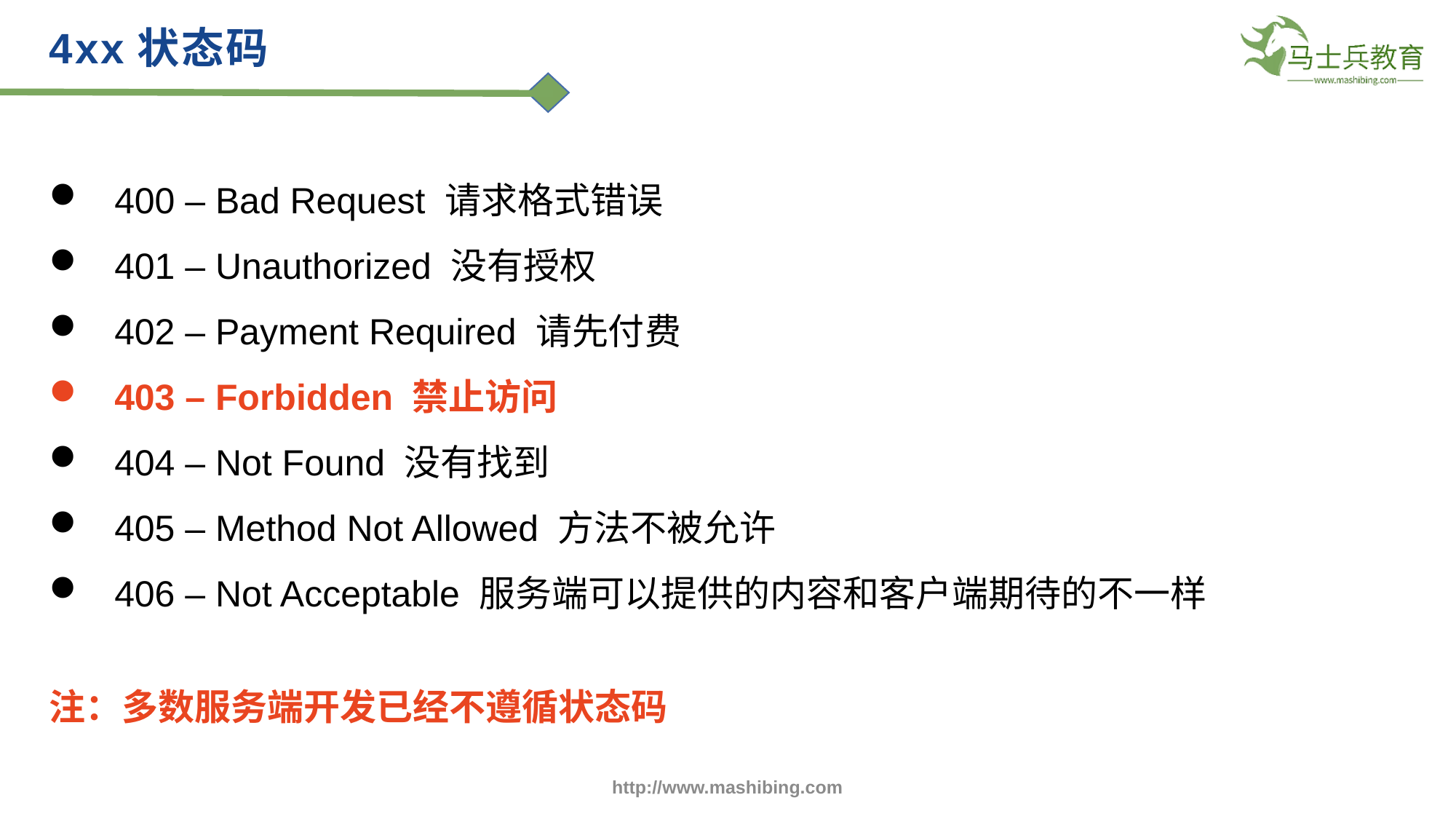

4xx状态码
400 – Bad Request 请求格式错误
401 – Unauthorized 没有授权
402 – Payment Required 请先付费
403 – Forbidden 禁止访问
404 – Not Found 没有找到
405 – Method Not Allowed 方法不被允许
406 – Not Acceptable 服务端可以提供的内容和客户端期待的不一样

注：多数服务端开发已经不遵循状态码